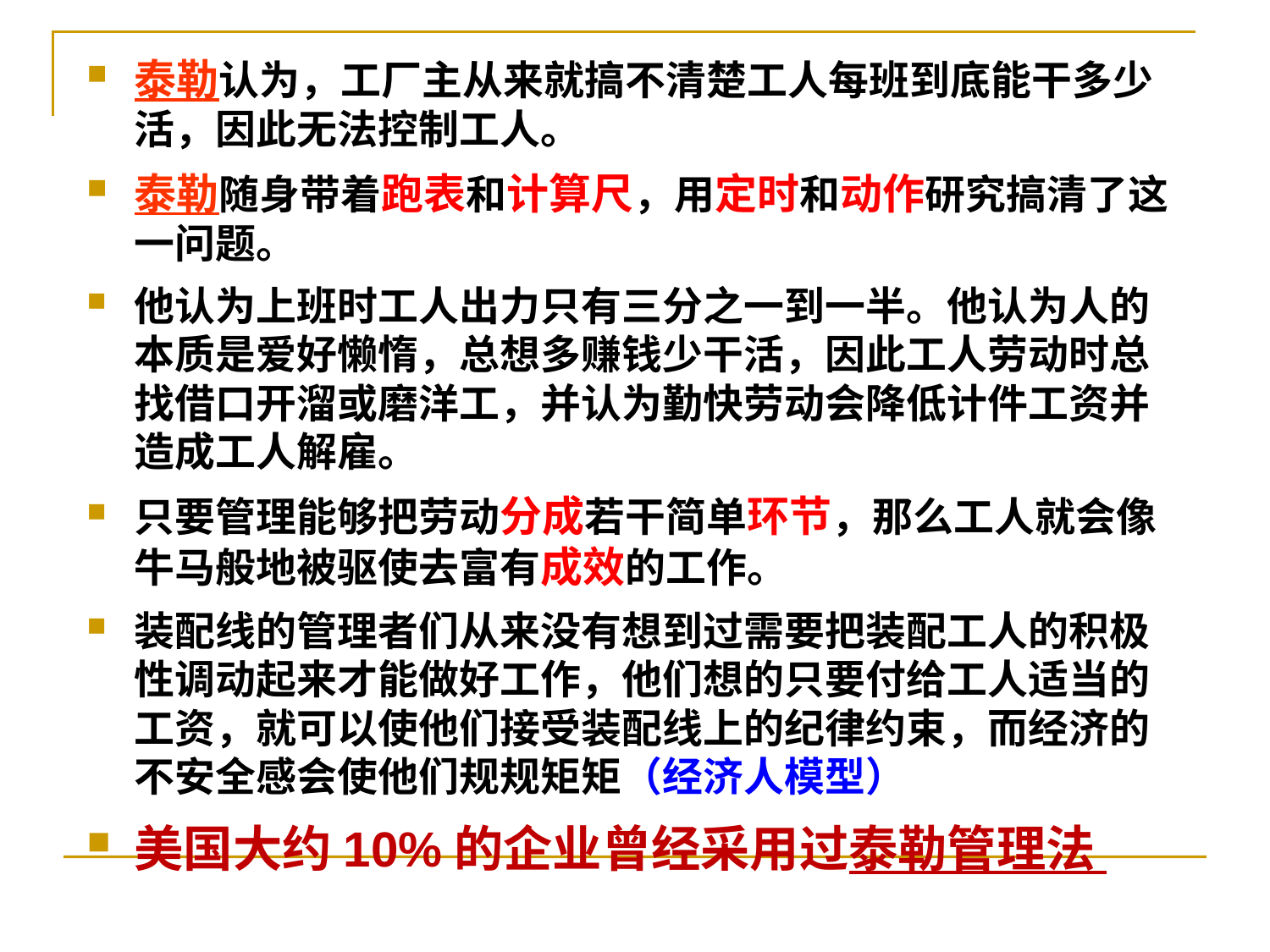

泰勒认为，工厂主从来就搞不清楚工人每班到底能干多少活，因此无法控制工人。
泰勒随身带着跑表和计算尺，用定时和动作研究搞清了这一问题。
他认为上班时工人出力只有三分之一到一半。他认为人的本质是爱好懒惰，总想多赚钱少干活，因此工人劳动时总找借口开溜或磨洋工，并认为勤快劳动会降低计件工资并造成工人解雇。
只要管理能够把劳动分成若干简单环节，那么工人就会像牛马般地被驱使去富有成效的工作。
装配线的管理者们从来没有想到过需要把装配工人的积极性调动起来才能做好工作，他们想的只要付给工人适当的工资，就可以使他们接受装配线上的纪律约束，而经济的不安全感会使他们规规矩矩（经济人模型）
美国大约10%的企业曾经采用过泰勒管理法

39